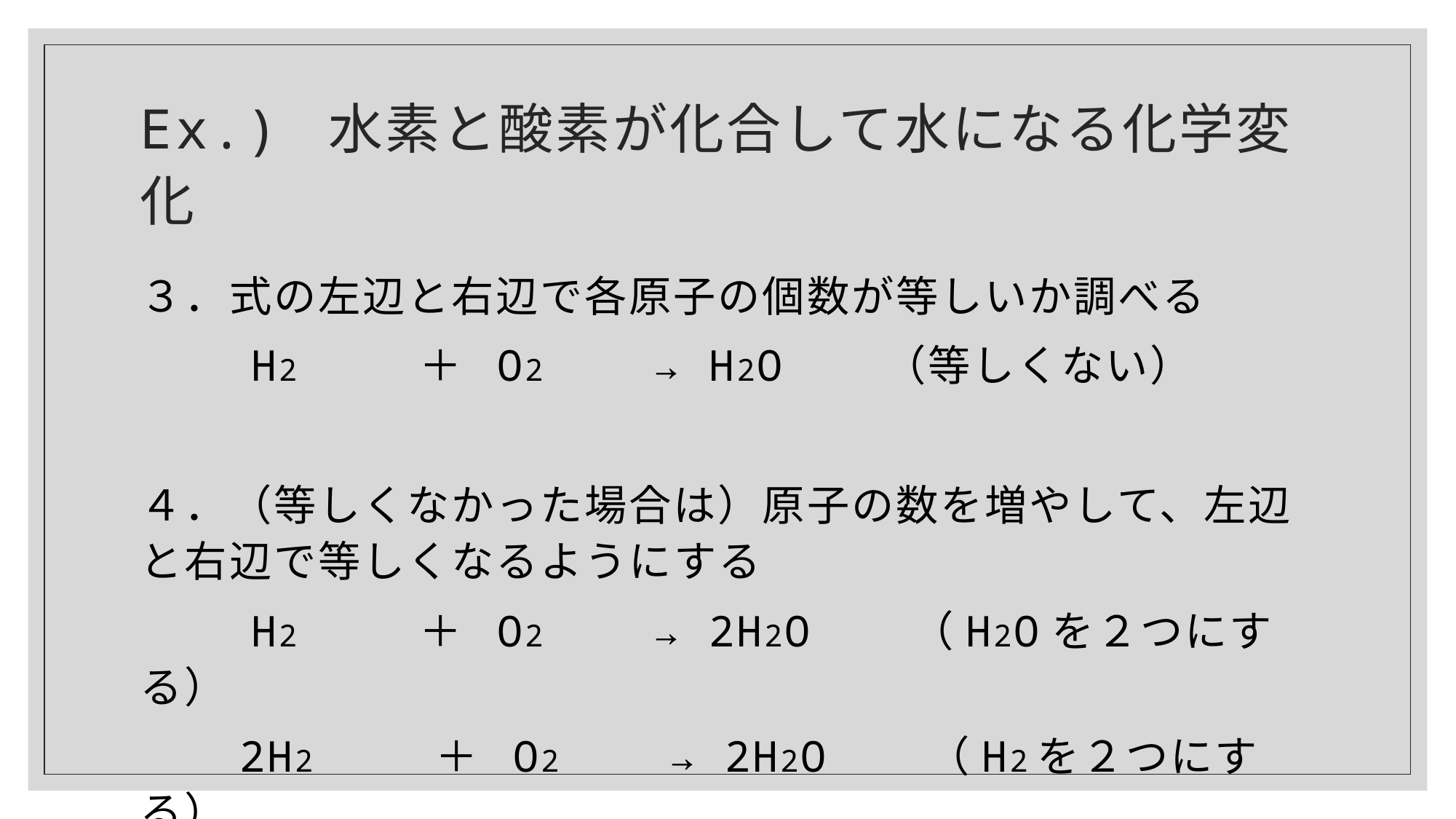

# Ex.) 水素と酸素が化合して水になる化学変化
３．式の左辺と右辺で各原子の個数が等しいか調べる
　　 H2    ＋  O2     → H2O　　（等しくない）

４．（等しくなかった場合は）原子の数を増やして、左辺と右辺で等しくなるようにする
　　 H2    ＋  O2     → 2H2O　　（H2Oを２つにする）
　　2H2    ＋  O2     → 2H2O　　（H2を２つにする）